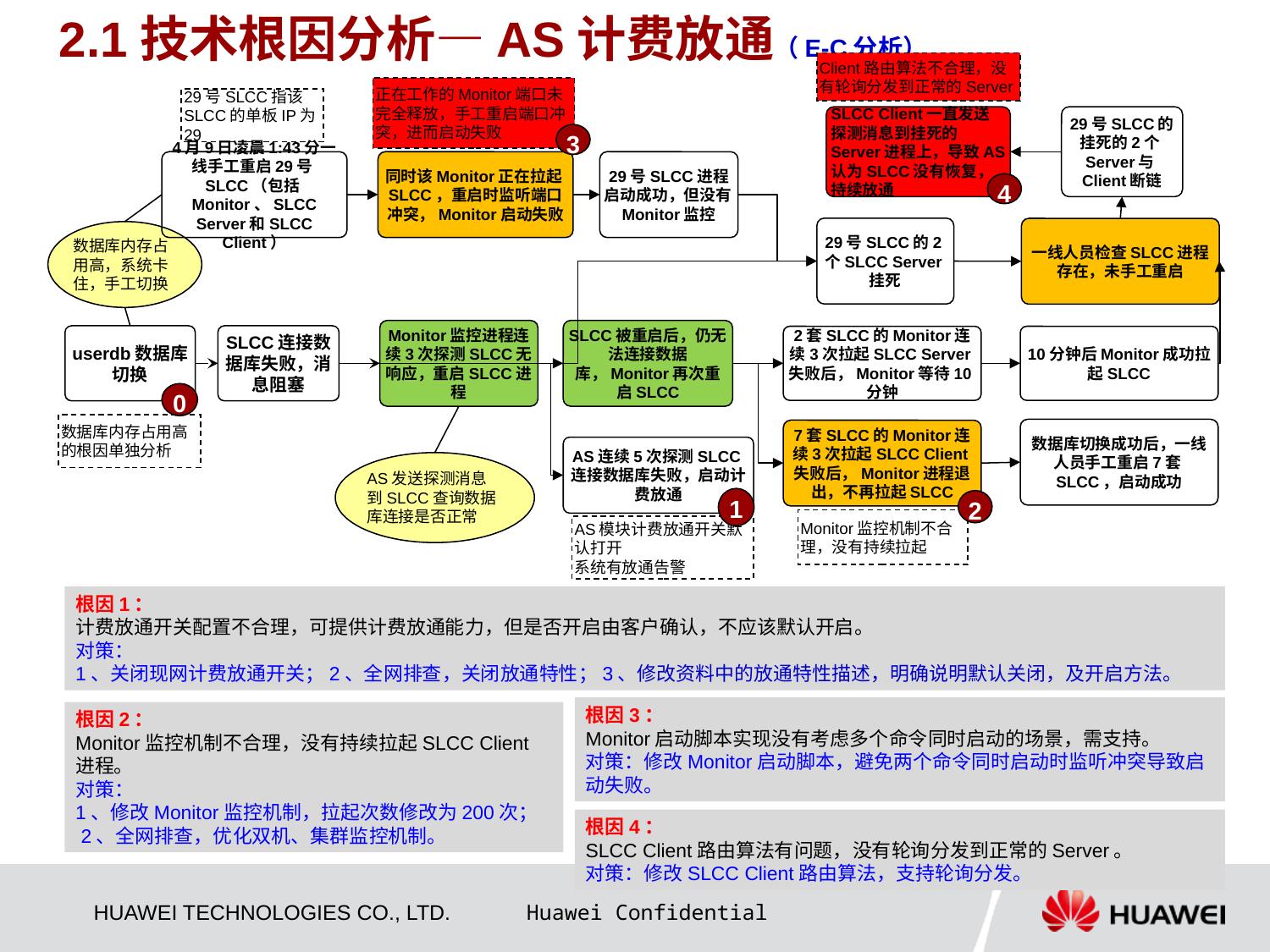

# 2.1技术根因分析—AS计费放通（E-C分析）
Client路由算法不合理，没有轮询分发到正常的Server
正在工作的Monitor端口未完全释放，手工重启端口冲突，进而启动失败
29号SLCC指该SLCC的单板IP为29
SLCC Client一直发送探测消息到挂死的Server进程上，导致AS认为SLCC没有恢复，持续放通
29号SLCC的挂死的2个Server与Client断链
4月9日凌晨1:43分一线手工重启29号SLCC（包括Monitor、SLCC Server和SLCC Client）
同时该Monitor正在拉起SLCC，重启时监听端口冲突，Monitor启动失败
29号SLCC进程启动成功，但没有Monitor监控
4
29号SLCC的2个SLCC Server挂死
一线人员检查SLCC进程存在，未手工重启
数据库内存占用高，系统卡住，手工切换
Monitor监控进程连续3次探测SLCC无响应，重启SLCC进程
SLCC被重启后，仍无法连接数据库，Monitor再次重启SLCC
userdb数据库切换
SLCC连接数据库失败，消息阻塞
2套SLCC的Monitor连续3次拉起SLCC Server失败后，Monitor等待10分钟
10分钟后Monitor成功拉起SLCC
0
数据库内存占用高的根因单独分析
数据库切换成功后，一线人员手工重启7套SLCC，启动成功
7套SLCC的Monitor连续3次拉起SLCC Client失败后，Monitor进程退出，不再拉起SLCC
AS连续5次探测SLCC连接数据库失败，启动计费放通
AS发送探测消息到SLCC查询数据库连接是否正常
1
2
Monitor监控机制不合理，没有持续拉起
AS模块计费放通开关默认打开
系统有放通告警
3
根因1：
计费放通开关配置不合理，可提供计费放通能力，但是否开启由客户确认，不应该默认开启。
对策：
1、关闭现网计费放通开关；2、全网排查，关闭放通特性；3、修改资料中的放通特性描述，明确说明默认关闭，及开启方法。
根因3：
Monitor启动脚本实现没有考虑多个命令同时启动的场景，需支持。
对策：修改Monitor启动脚本，避免两个命令同时启动时监听冲突导致启动失败。
根因2：
Monitor监控机制不合理，没有持续拉起SLCC Client进程。
对策：
1、修改Monitor监控机制，拉起次数修改为200次；
 2、全网排查，优化双机、集群监控机制。
根因4：
SLCC Client路由算法有问题，没有轮询分发到正常的Server。
对策：修改SLCC Client路由算法，支持轮询分发。